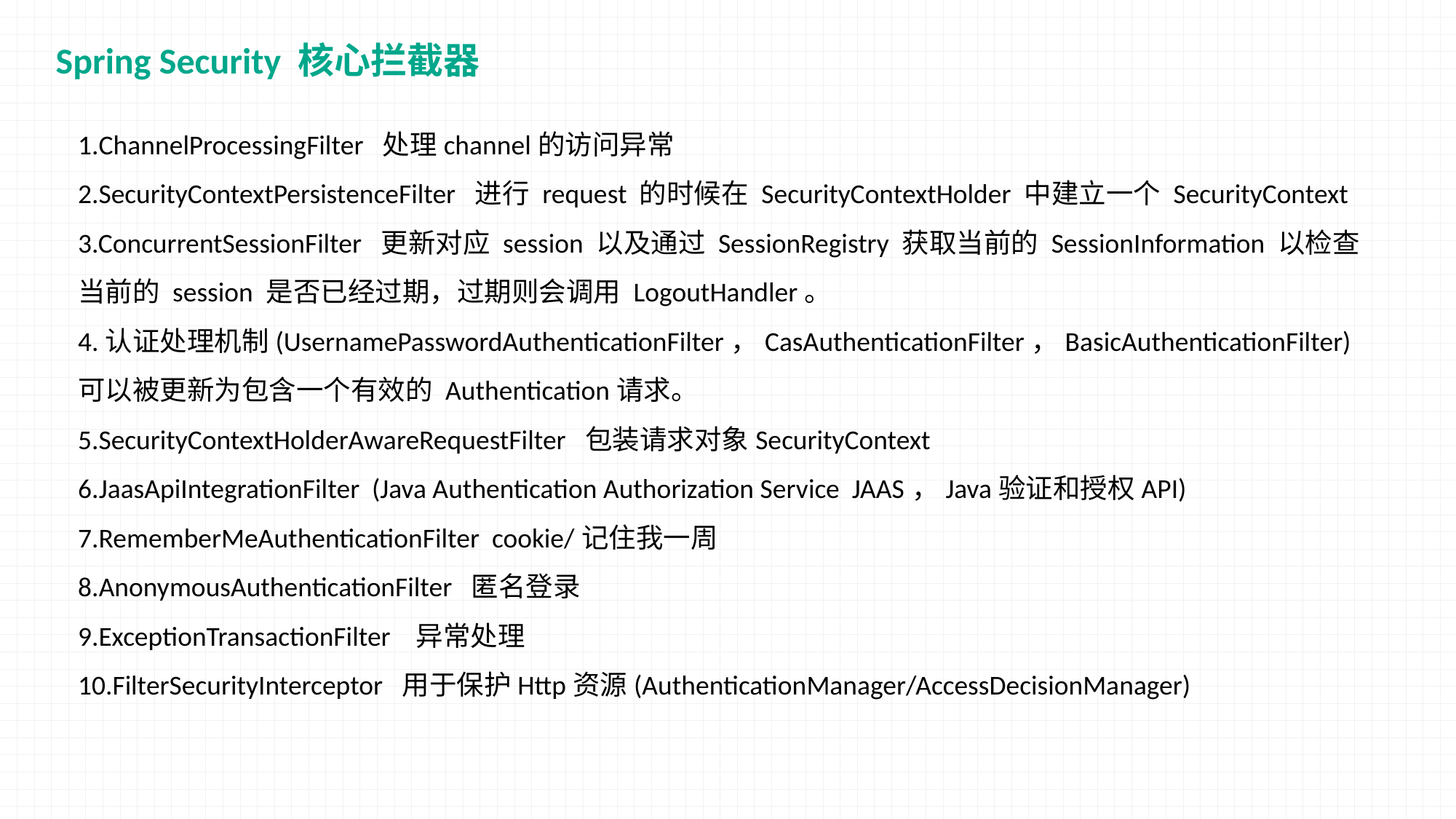

Spring Security 核心拦截器
1.ChannelProcessingFilter  处理channel的访问异常
2.SecurityContextPersistenceFilter  进行 request 的时候在 SecurityContextHolder 中建立一个 SecurityContext
3.ConcurrentSessionFilter  更新对应 session 以及通过 SessionRegistry 获取当前的 SessionInformation 以检查当前的 session 是否已经过期，过期则会调用 LogoutHandler。
4.认证处理机制(UsernamePasswordAuthenticationFilter，CasAuthenticationFilter，BasicAuthenticationFilter)可以被更新为包含一个有效的 Authentication请求。
5.SecurityContextHolderAwareRequestFilter  包装请求对象SecurityContext
6.JaasApiIntegrationFilter  (Java Authentication Authorization Service  JAAS，Java验证和授权API)
7.RememberMeAuthenticationFilter  cookie/记住我一周
8.AnonymousAuthenticationFilter  匿名登录
9.ExceptionTransactionFilter   异常处理
10.FilterSecurityInterceptor  用于保护Http资源(AuthenticationManager/AccessDecisionManager)